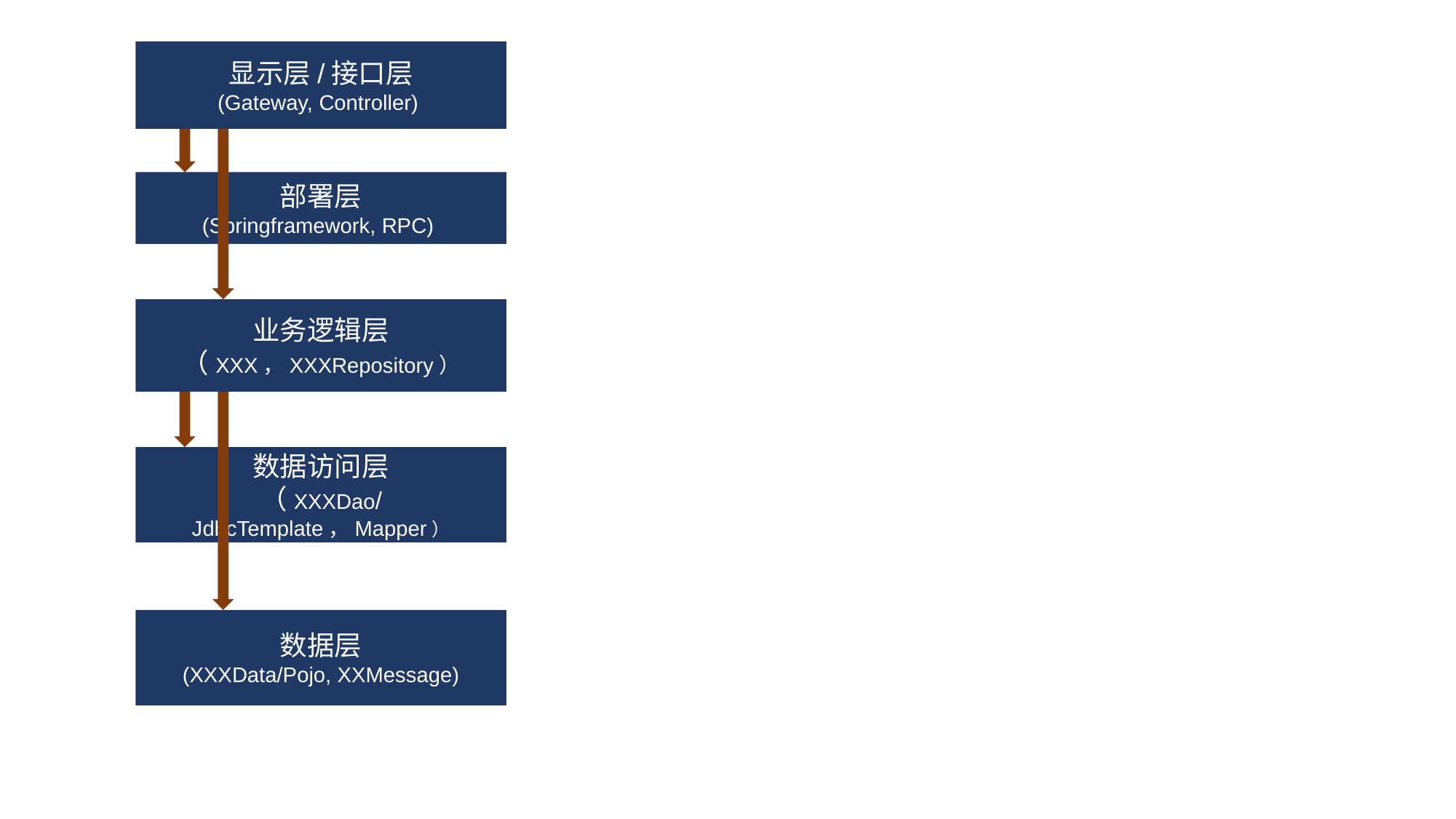

显示层/接口层
(Gateway, Controller)

部署层
(Springframework, RPC)
业务逻辑层
（XXX，XXXRepository）

数据访问层
（XXXDao/JdbcTemplate，Mapper）
数据层
(XXXData/Pojo, XXMessage)